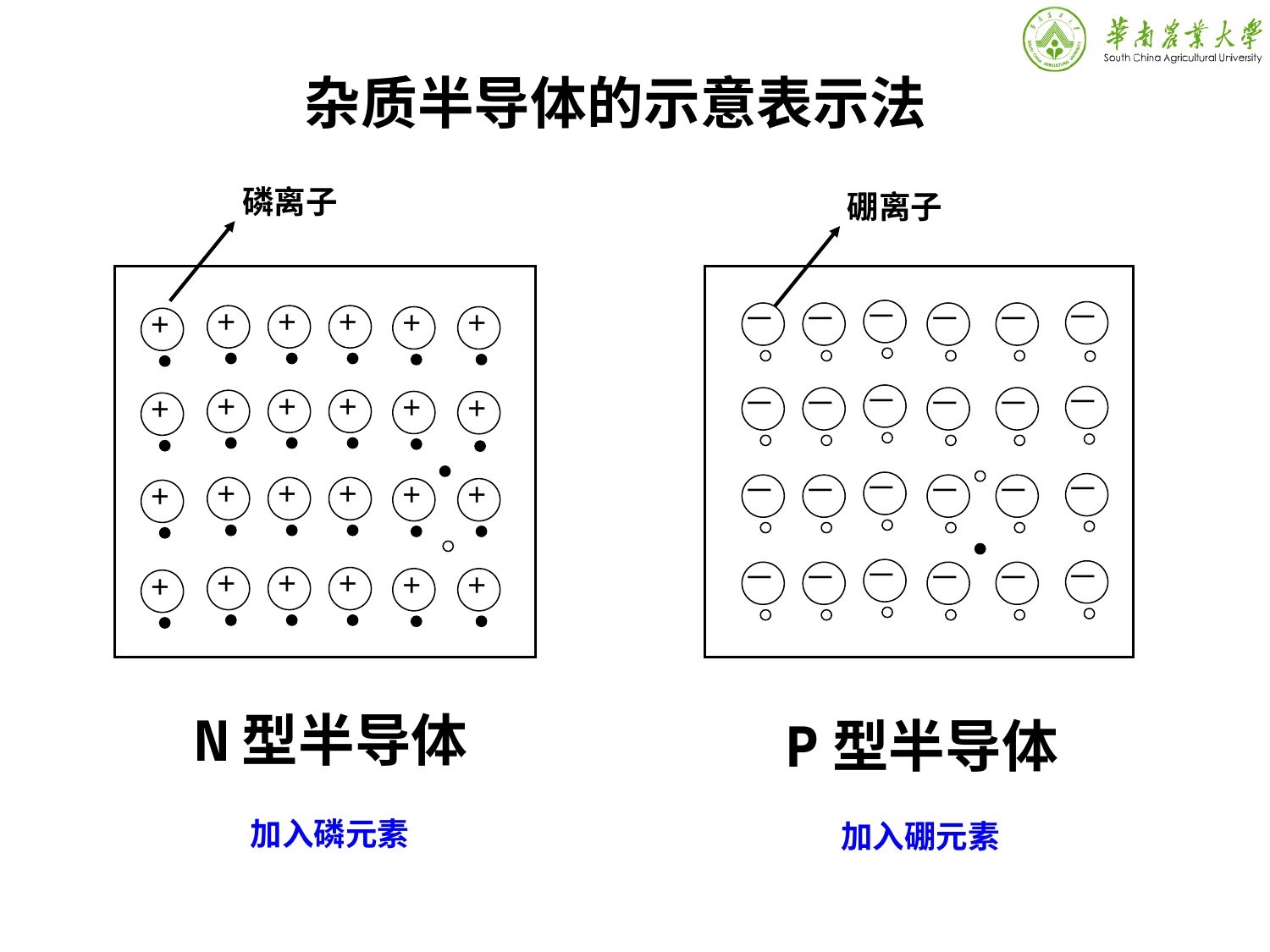

杂质半导体的示意表示法
磷离子

硼离子

+

+

+

+

+

+

+

+

+

+

+

+

+

+

+

+

+

+

+

+

+
+

+

+

－

－
－

－

－

－

－

－

－

－

－

－

－

－

－

－

－

－

－

－

－
－

－

－

N型半导体
P型半导体
加入磷元素
加入硼元素